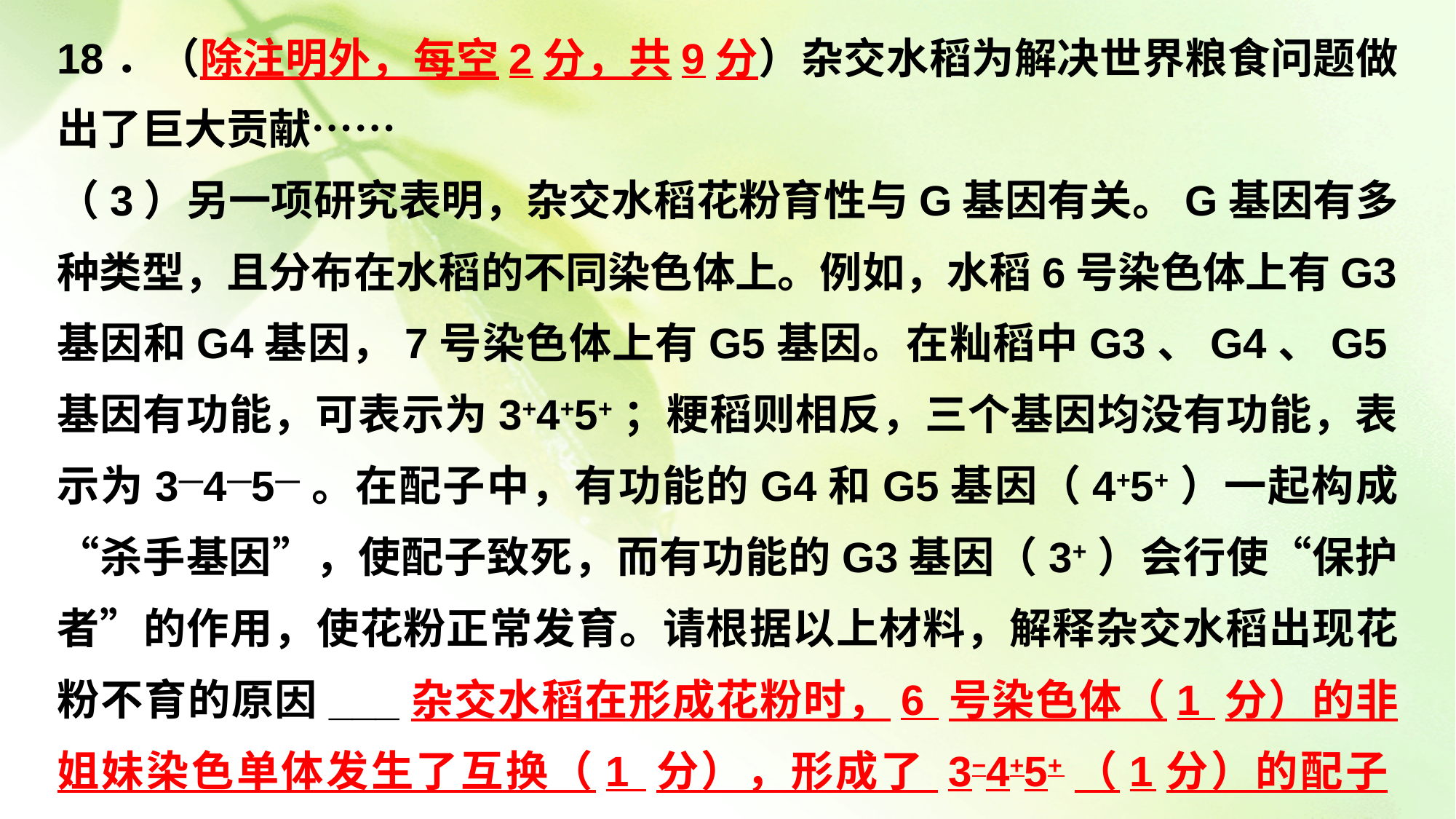

18．（除注明外，每空2分，共9分）杂交水稻为解决世界粮食问题做出了巨大贡献……
（3）另一项研究表明，杂交水稻花粉育性与G基因有关。G基因有多种类型，且分布在水稻的不同染色体上。例如，水稻6号染色体上有G3基因和G4基因，7号染色体上有G5基因。在籼稻中G3、G4、G5基因有功能，可表示为3+4+5+；粳稻则相反，三个基因均没有功能，表示为3—4—5—。在配子中，有功能的G4和G5基因（4+5+）一起构成“杀手基因”，使配子致死，而有功能的G3基因（3+）会行使“保护者”的作用，使花粉正常发育。请根据以上材料，解释杂交水稻出现花粉不育的原因___杂交水稻在形成花粉时，6 号染色体（1 分）的非姐妹染色单体发生了互换（1 分），形成了 3−4+5+（1分）的配子__。